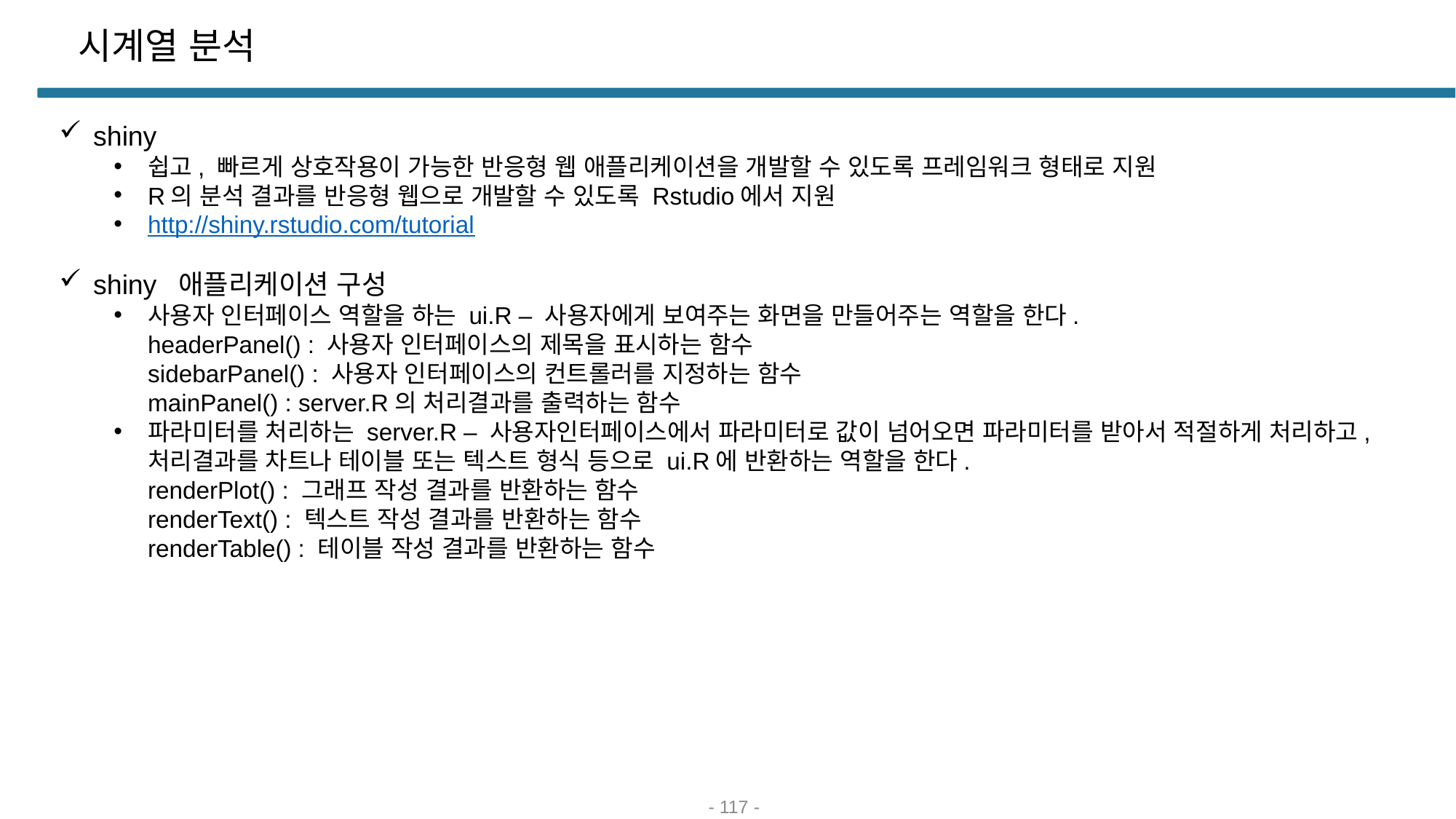

시계열 분석
#
shiny
쉽고, 빠르게 상호작용이 가능한 반응형 웹 애플리케이션을 개발할 수 있도록 프레임워크 형태로 지원
R의 분석 결과를 반응형 웹으로 개발할 수 있도록 Rstudio에서 지원
http://shiny.rstudio.com/tutorial

shiny  애플리케이션 구성
사용자 인터페이스 역할을 하는 ui.R – 사용자에게 보여주는 화면을 만들어주는 역할을 한다.
headerPanel() : 사용자 인터페이스의 제목을 표시하는 함수
sidebarPanel() : 사용자 인터페이스의 컨트롤러를 지정하는 함수
mainPanel() : server.R의 처리결과를 출력하는 함수
파라미터를 처리하는 server.R – 사용자인터페이스에서 파라미터로 값이 넘어오면 파라미터를 받아서 적절하게 처리하고, 처리결과를 차트나 테이블 또는 텍스트 형식 등으로 ui.R에 반환하는 역할을 한다.
renderPlot() : 그래프 작성 결과를 반환하는 함수
renderText() : 텍스트 작성 결과를 반환하는 함수
renderTable() : 테이블 작성 결과를 반환하는 함수

- 117 -